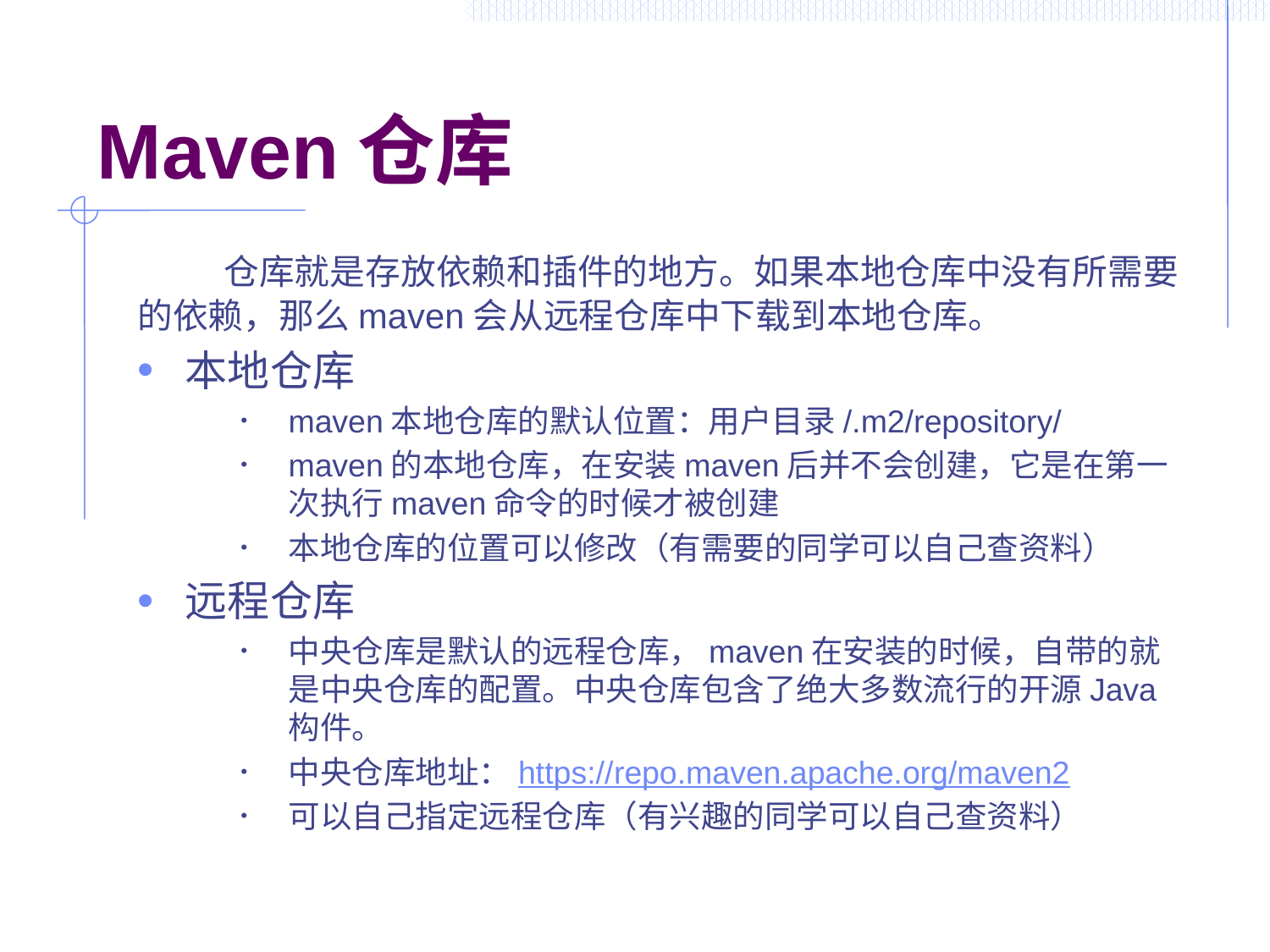

# Maven仓库
        仓库就是存放依赖和插件的地方。如果本地仓库中没有所需要的依赖，那么maven会从远程仓库中下载到本地仓库。
本地仓库
maven本地仓库的默认位置：用户目录/.m2/repository/
maven的本地仓库，在安装maven后并不会创建，它是在第一次执行maven命令的时候才被创建
本地仓库的位置可以修改（有需要的同学可以自己查资料）
远程仓库
中央仓库是默认的远程仓库，maven在安装的时候，自带的就是中央仓库的配置。中央仓库包含了绝大多数流行的开源Java构件。
中央仓库地址：https://repo.maven.apache.org/maven2
可以自己指定远程仓库（有兴趣的同学可以自己查资料）